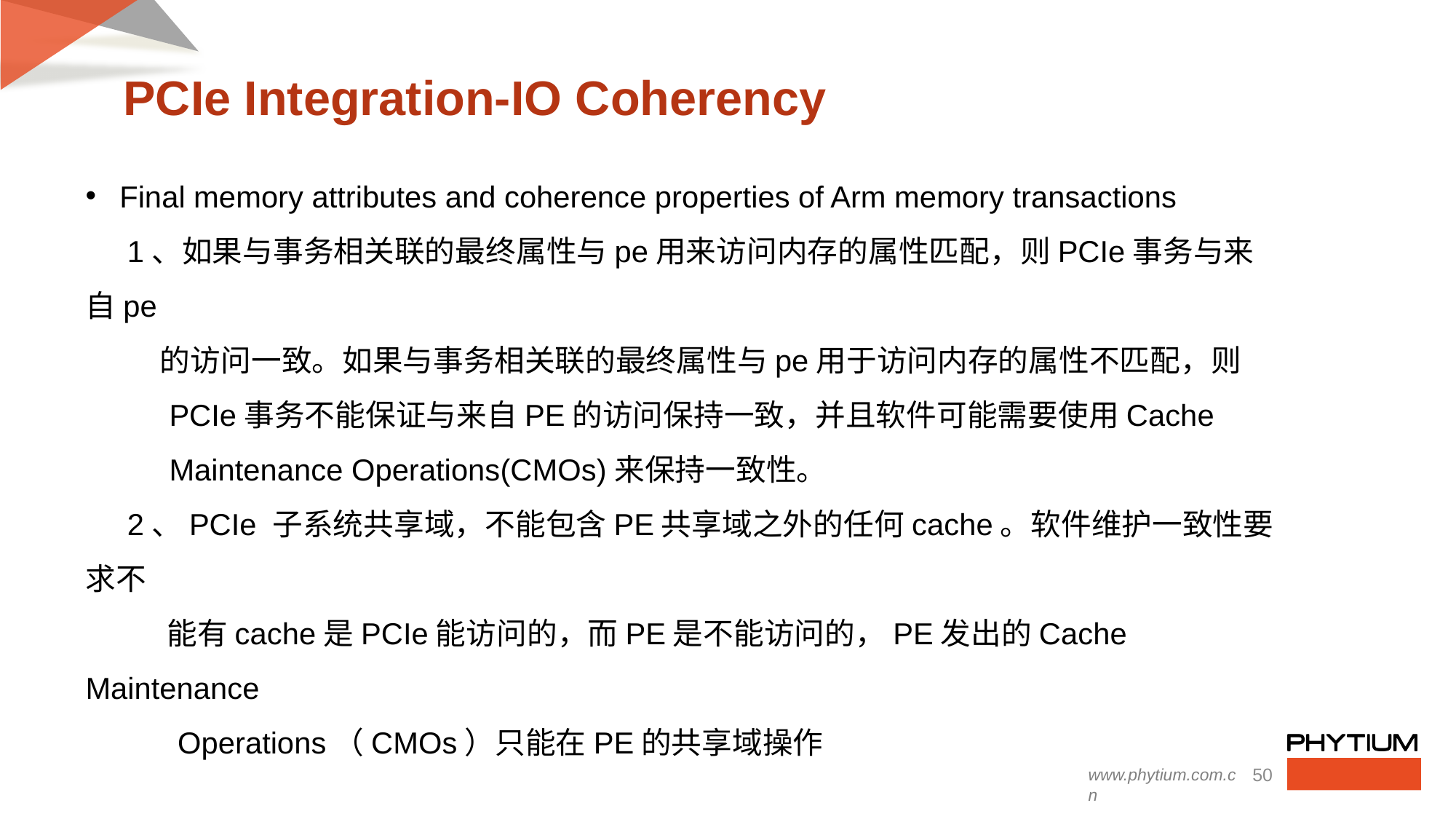

PCIe Integration-IO Coherency
Final memory attributes and coherence properties of Arm memory transactions
     1、如果与事务相关联的最终属性与pe用来访问内存的属性匹配，则PCIe事务与来自pe
          的访问一致。如果与事务相关联的最终属性与pe用于访问内存的属性不匹配，则
          PCIe事务不能保证与来自PE的访问保持一致，并且软件可能需要使用Cache
          Maintenance Operations(CMOs)来保持一致性。
     2、PCIe 子系统共享域，不能包含PE共享域之外的任何cache。软件维护一致性要求不
           能有cache是PCIe能访问的，而PE是不能访问的，PE发出的Cache Maintenance
           Operations（CMOs）只能在PE的共享域操作
50